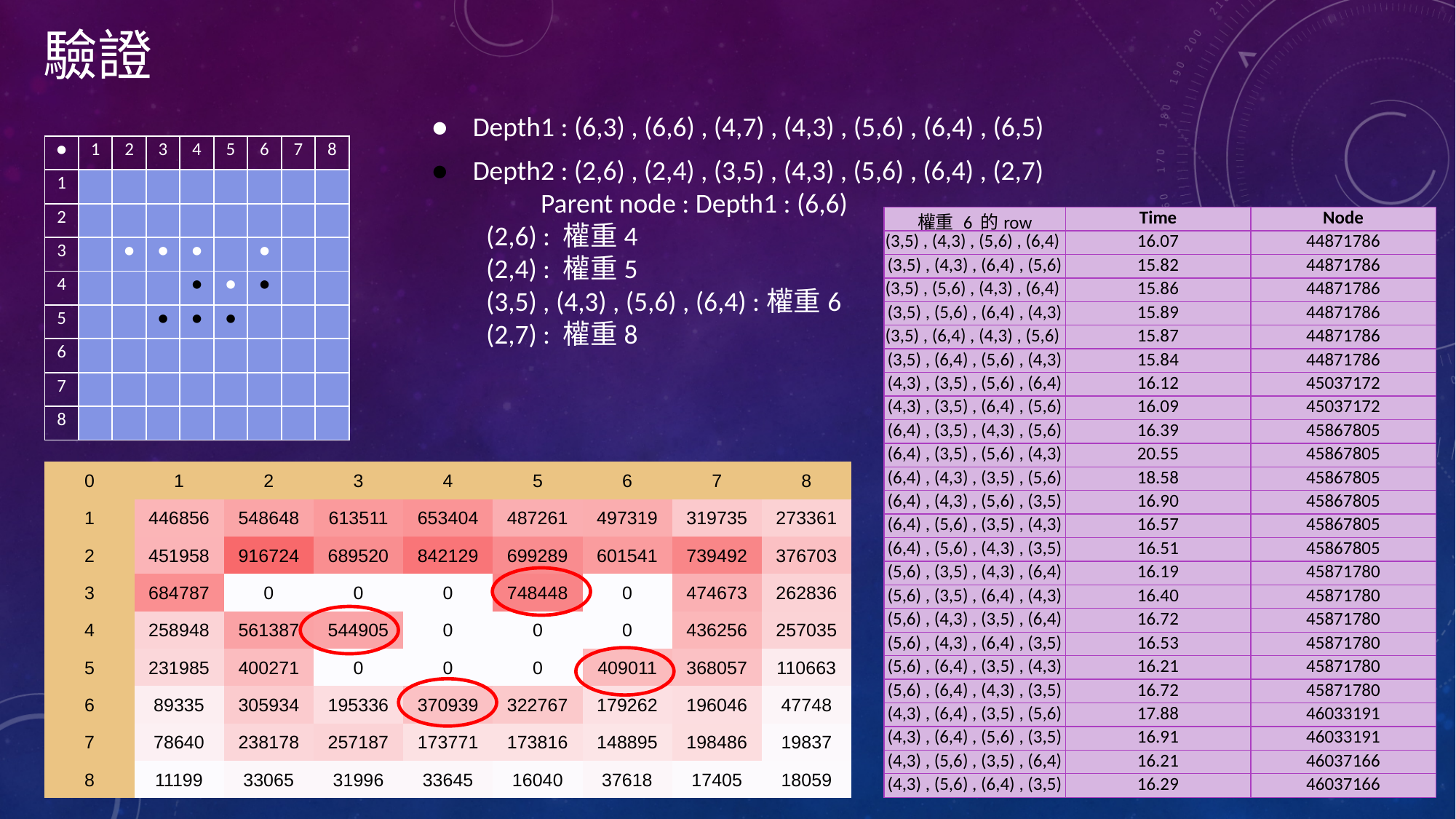

驗證
●    Depth1 : (6,3) , (6,6) , (4,7) , (4,3) , (5,6) , (6,4) , (6,5)
| ● | 1 | 2 | 3 | 4 | 5 | 6 | 7 | 8 |
| --- | --- | --- | --- | --- | --- | --- | --- | --- |
| 1 |  |  |  |  |  |  |  |  |
| 2 |  |  |  |  |  |  |  |  |
| 3 |  | ● | ● | ● |  | ● |  |  |
| 4 |  |  |  | ● | ● | ● |  |  |
| 5 |  |  | ● | ● | ● |  |  |  |
| 6 |  |  |  |  |  |  |  |  |
| 7 |  |  |  |  |  |  |  |  |
| 8 |  |  |  |  |  |  |  |  |
●    Depth2 : (2,6) , (2,4) , (3,5) , (4,3) , (5,6) , (6,4) , (2,7)
	Parent node : Depth1 : (6,6)
(2,6) : 權重4
(2,4) : 權重5
(3,5) , (4,3) , (5,6) , (6,4) :權重6
(2,7) : 權重8
| 權重 6 的row | Time | Node |
| --- | --- | --- |
| (3,5) , (4,3) , (5,6) , (6,4) | 16.07 | 44871786 |
| (3,5) , (4,3) , (6,4) , (5,6) | 15.82 | 44871786 |
| (3,5) , (5,6) , (4,3) , (6,4) | 15.86 | 44871786 |
| (3,5) , (5,6) , (6,4) , (4,3) | 15.89 | 44871786 |
| (3,5) , (6,4) , (4,3) , (5,6) | 15.87 | 44871786 |
| (3,5) , (6,4) , (5,6) , (4,3) | 15.84 | 44871786 |
| (4,3) , (3,5) , (5,6) , (6,4) | 16.12 | 45037172 |
| (4,3) , (3,5) , (6,4) , (5,6) | 16.09 | 45037172 |
| (6,4) , (3,5) , (4,3) , (5,6) | 16.39 | 45867805 |
| (6,4) , (3,5) , (5,6) , (4,3) | 20.55 | 45867805 |
| (6,4) , (4,3) , (3,5) , (5,6) | 18.58 | 45867805 |
| (6,4) , (4,3) , (5,6) , (3,5) | 16.90 | 45867805 |
| (6,4) , (5,6) , (3,5) , (4,3) | 16.57 | 45867805 |
| (6,4) , (5,6) , (4,3) , (3,5) | 16.51 | 45867805 |
| (5,6) , (3,5) , (4,3) , (6,4) | 16.19 | 45871780 |
| (5,6) , (3,5) , (6,4) , (4,3) | 16.40 | 45871780 |
| (5,6) , (4,3) , (3,5) , (6,4) | 16.72 | 45871780 |
| (5,6) , (4,3) , (6,4) , (3,5) | 16.53 | 45871780 |
| (5,6) , (6,4) , (3,5) , (4,3) | 16.21 | 45871780 |
| (5,6) , (6,4) , (4,3) , (3,5) | 16.72 | 45871780 |
| (4,3) , (6,4) , (3,5) , (5,6) | 17.88 | 46033191 |
| (4,3) , (6,4) , (5,6) , (3,5) | 16.91 | 46033191 |
| (4,3) , (5,6) , (3,5) , (6,4) | 16.21 | 46037166 |
| (4,3) , (5,6) , (6,4) , (3,5) | 16.29 | 46037166 |
| 0 | 1 | 2 | 3 | 4 | 5 | 6 | 7 | 8 |
| --- | --- | --- | --- | --- | --- | --- | --- | --- |
| 1 | 446856 | 548648 | 613511 | 653404 | 487261 | 497319 | 319735 | 273361 |
| 2 | 451958 | 916724 | 689520 | 842129 | 699289 | 601541 | 739492 | 376703 |
| 3 | 684787 | 0 | 0 | 0 | 748448 | 0 | 474673 | 262836 |
| 4 | 258948 | 561387 | 544905 | 0 | 0 | 0 | 436256 | 257035 |
| 5 | 231985 | 400271 | 0 | 0 | 0 | 409011 | 368057 | 110663 |
| 6 | 89335 | 305934 | 195336 | 370939 | 322767 | 179262 | 196046 | 47748 |
| 7 | 78640 | 238178 | 257187 | 173771 | 173816 | 148895 | 198486 | 19837 |
| 8 | 11199 | 33065 | 31996 | 33645 | 16040 | 37618 | 17405 | 18059 |